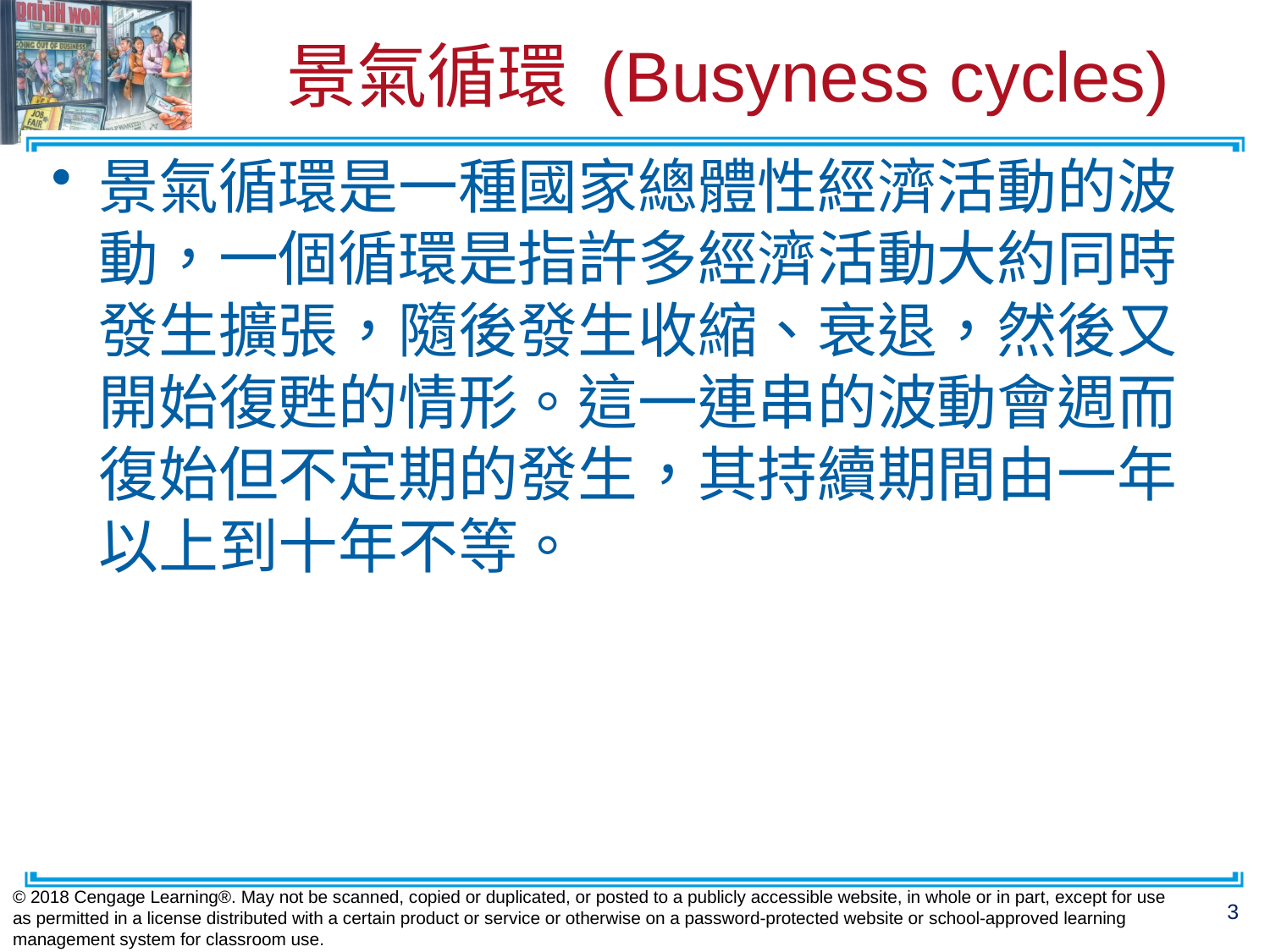

# 景氣循環 (Busyness cycles)
景氣循環是一種國家總體性經濟活動的波動，一個循環是指許多經濟活動大約同時發生擴張，隨後發生收縮、衰退，然後又開始復甦的情形。這一連串的波動會週而復始但不定期的發生，其持續期間由一年以上到十年不等。
© 2018 Cengage Learning®. May not be scanned, copied or duplicated, or posted to a publicly accessible website, in whole or in part, except for use as permitted in a license distributed with a certain product or service or otherwise on a password-protected website or school-approved learning management system for classroom use.
3